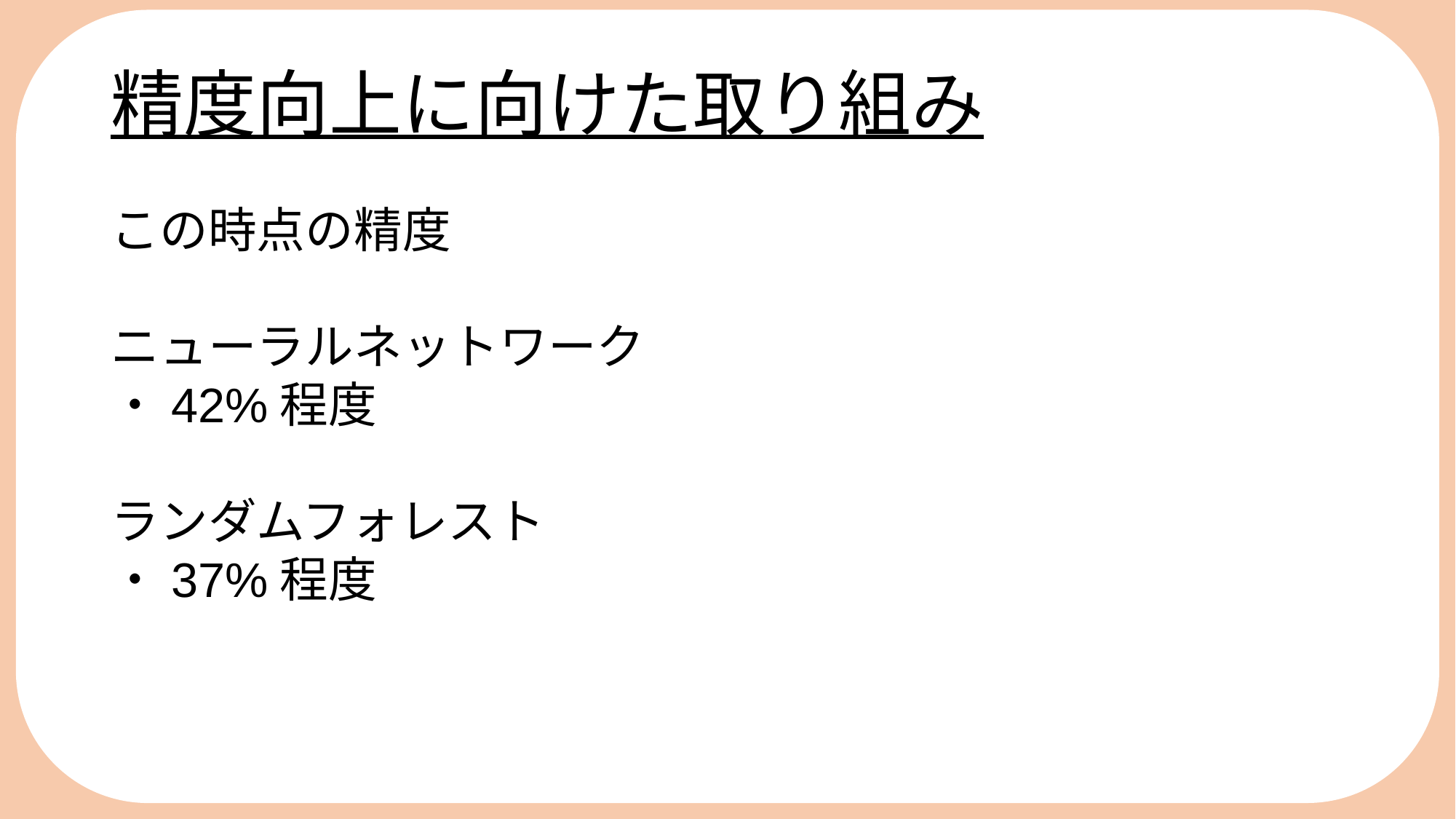

とｋ三日目
精度向上に向けた取り組み

この時点の精度

ニューラルネットワーク
・42%程度

ランダムフォレスト
・37%程度